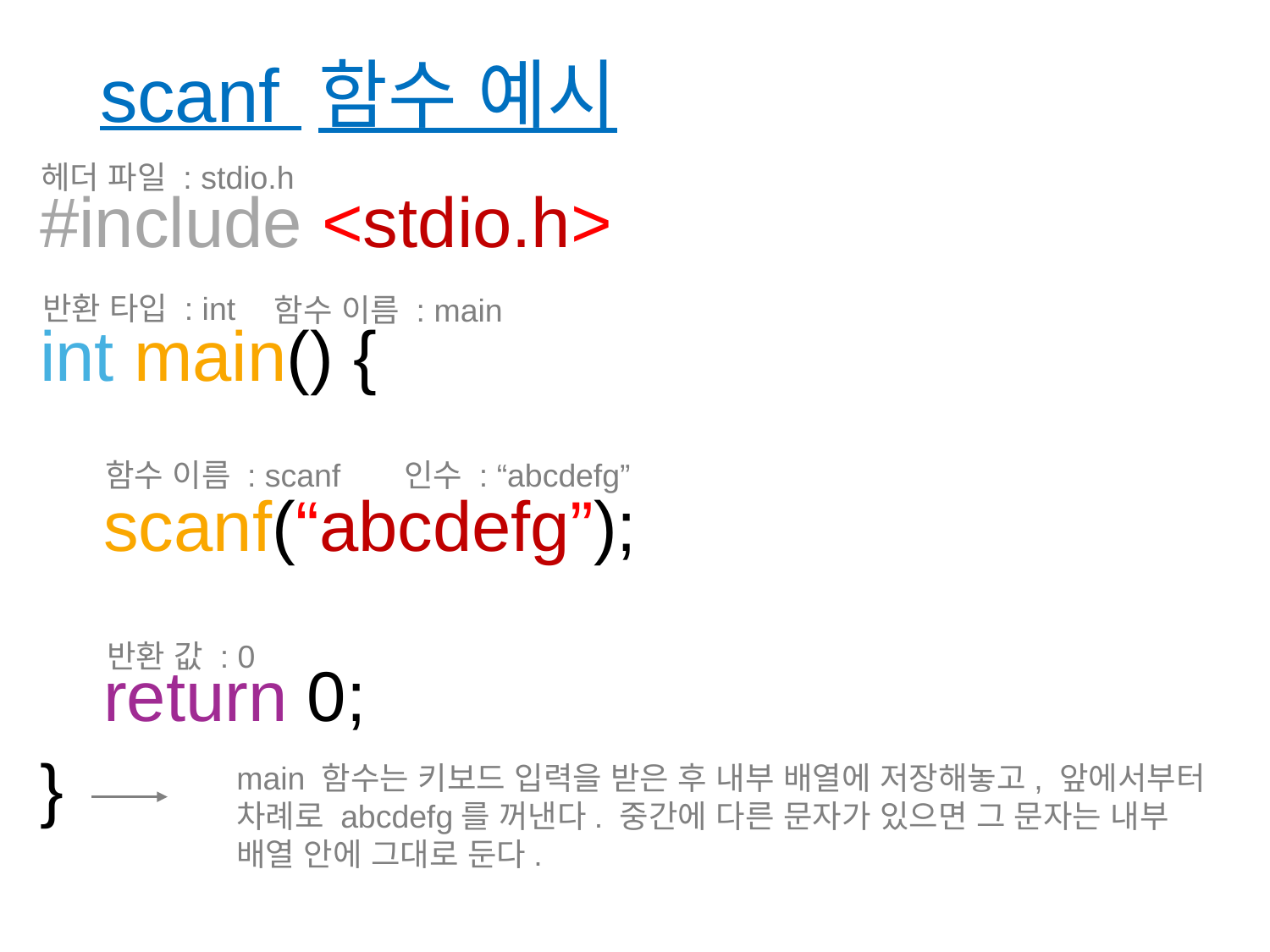

# scanf 함수 예시
헤더 파일 : stdio.h
#include <stdio.h>

int main() {

scanf(“abcdefg”);

return 0;
}
반환 타입 : int
함수 이름 : main
함수 이름 : scanf
인수 : “abcdefg”
반환 값 : 0
main 함수는 키보드 입력을 받은 후 내부 배열에 저장해놓고, 앞에서부터
차례로 abcdefg를 꺼낸다. 중간에 다른 문자가 있으면 그 문자는 내부
배열 안에 그대로 둔다.

C (2025)
28